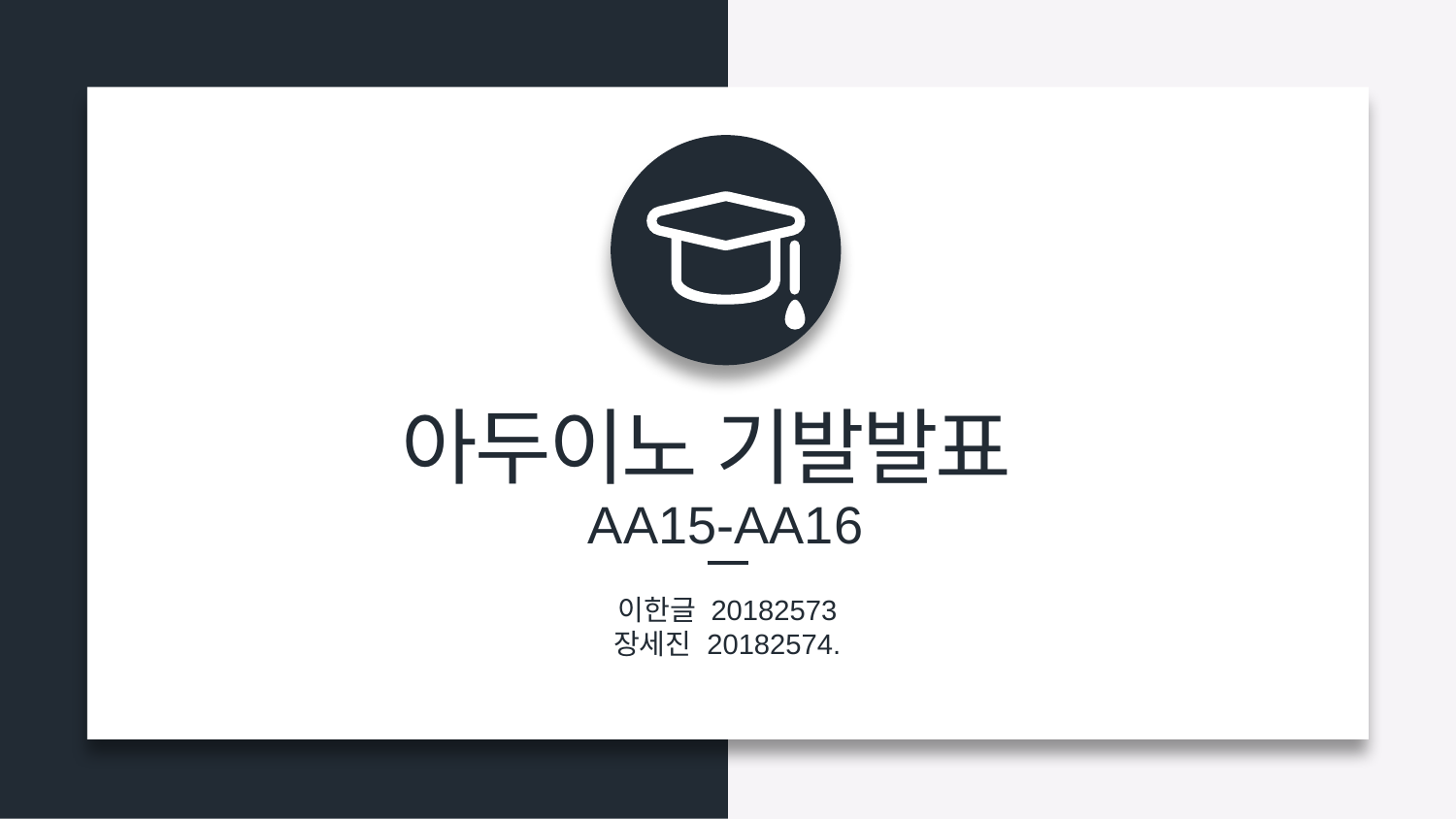

아두이노 기발발표
AA15-AA16
이한글 20182573
장세진 20182574.